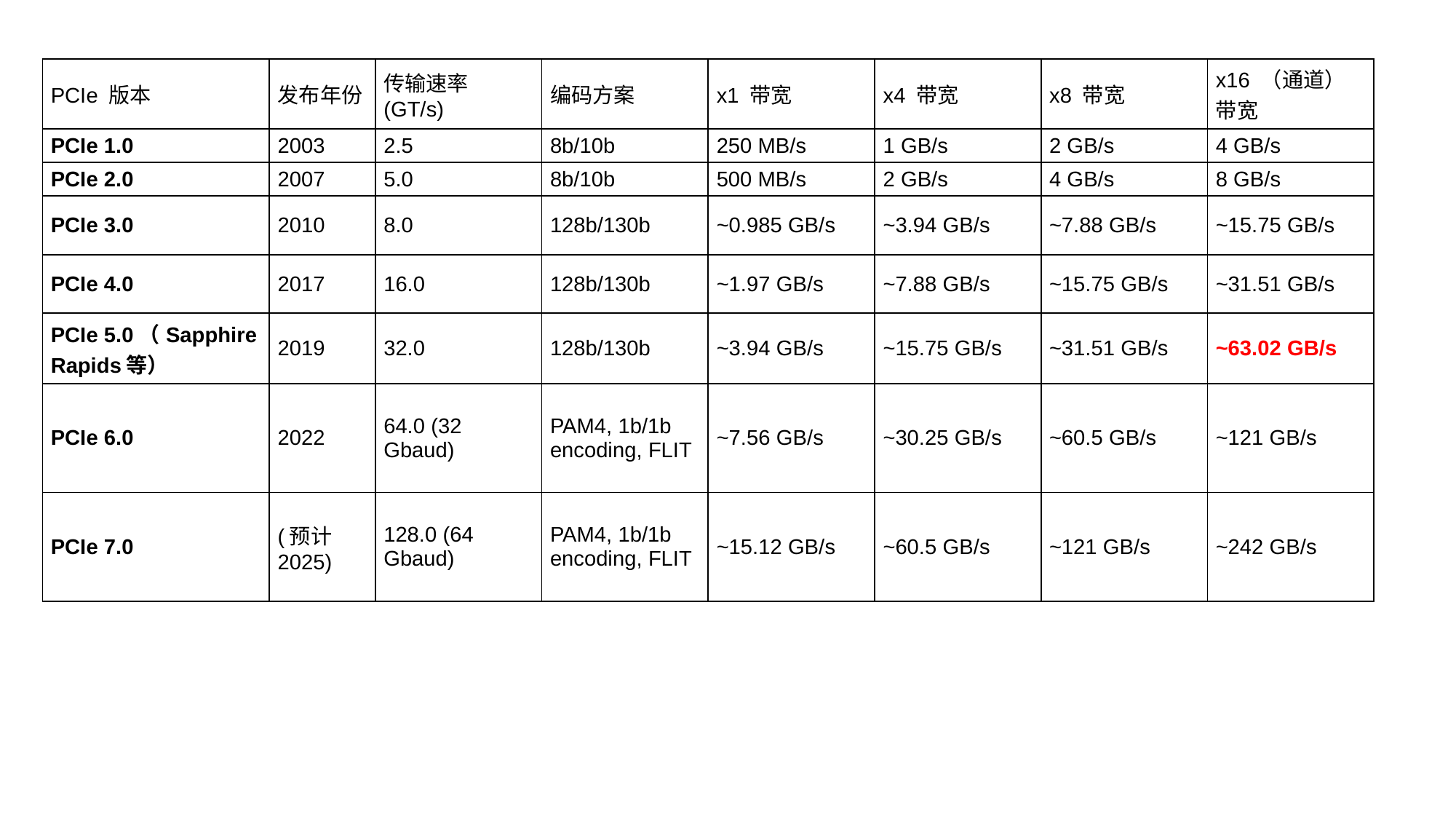

| PCIe 版本 | 发布年份 | 传输速率 (GT/s) | 编码方案 | x1 带宽 | x4 带宽 | x8 带宽 | x16 （通道）带宽 |
| --- | --- | --- | --- | --- | --- | --- | --- |
| PCIe 1.0 | 2003 | 2.5 | 8b/10b | 250 MB/s | 1 GB/s | 2 GB/s | 4 GB/s |
| PCIe 2.0 | 2007 | 5.0 | 8b/10b | 500 MB/s | 2 GB/s | 4 GB/s | 8 GB/s |
| PCIe 3.0 | 2010 | 8.0 | 128b/130b | ~0.985 GB/s | ~3.94 GB/s | ~7.88 GB/s | ~15.75 GB/s |
| PCIe 4.0 | 2017 | 16.0 | 128b/130b | ~1.97 GB/s | ~7.88 GB/s | ~15.75 GB/s | ~31.51 GB/s |
| PCIe 5.0（Sapphire Rapids等） | 2019 | 32.0 | 128b/130b | ~3.94 GB/s | ~15.75 GB/s | ~31.51 GB/s | ~63.02 GB/s |
| PCIe 6.0 | 2022 | 64.0 (32 Gbaud) | PAM4, 1b/1b encoding, FLIT | ~7.56 GB/s | ~30.25 GB/s | ~60.5 GB/s | ~121 GB/s |
| PCIe 7.0 | (预计2025) | 128.0 (64 Gbaud) | PAM4, 1b/1b encoding, FLIT | ~15.12 GB/s | ~60.5 GB/s | ~121 GB/s | ~242 GB/s |